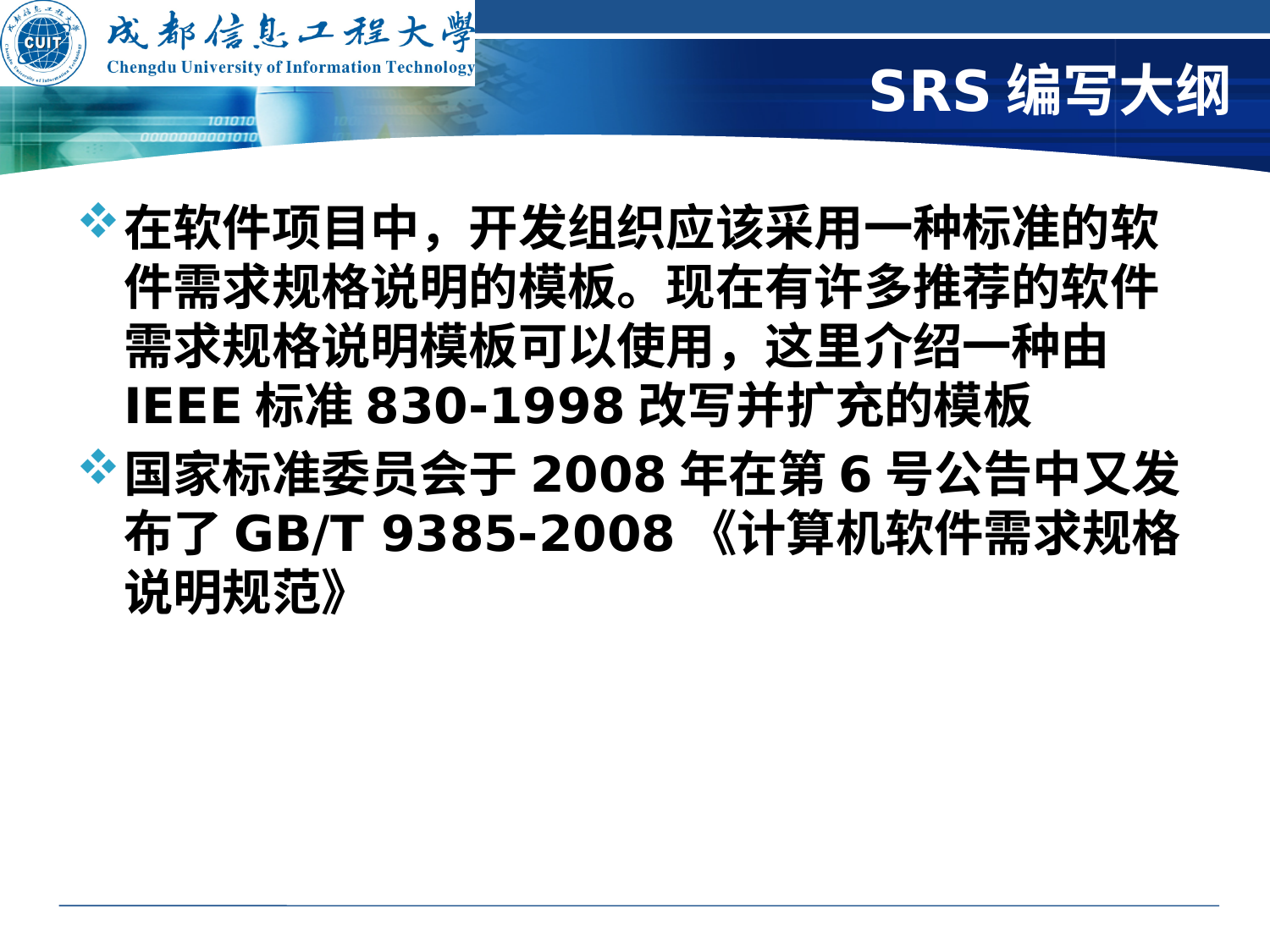

# SRS编写大纲
在软件项目中，开发组织应该采用一种标准的软件需求规格说明的模板。现在有许多推荐的软件需求规格说明模板可以使用，这里介绍一种由IEEE标准830-1998改写并扩充的模板
国家标准委员会于2008年在第6号公告中又发布了GB/T 9385-2008《计算机软件需求规格说明规范》